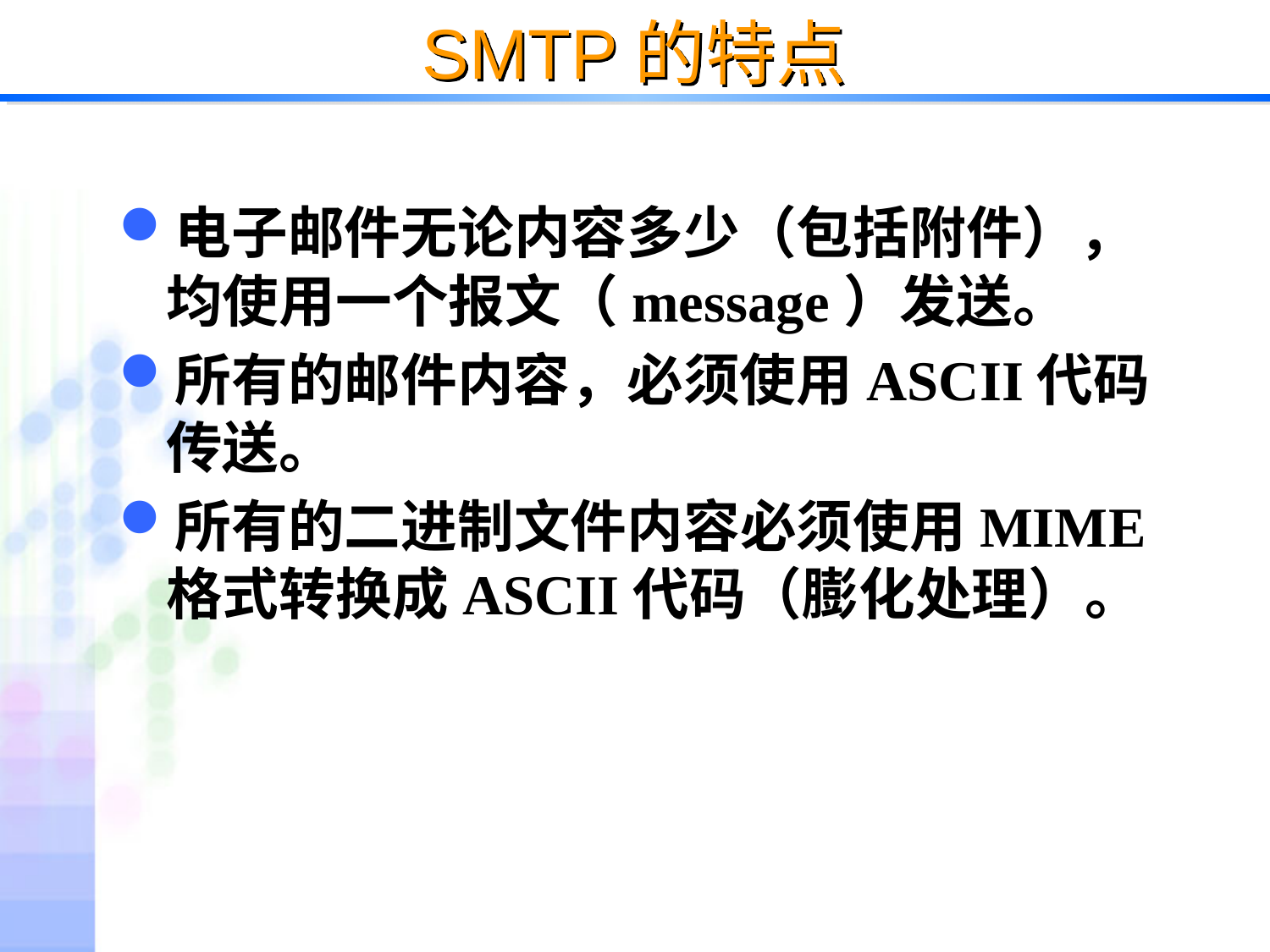

# SMTP的特点
电子邮件无论内容多少（包括附件），均使用一个报文（message）发送。
所有的邮件内容，必须使用ASCII代码传送。
所有的二进制文件内容必须使用MIME格式转换成ASCII代码（膨化处理）。